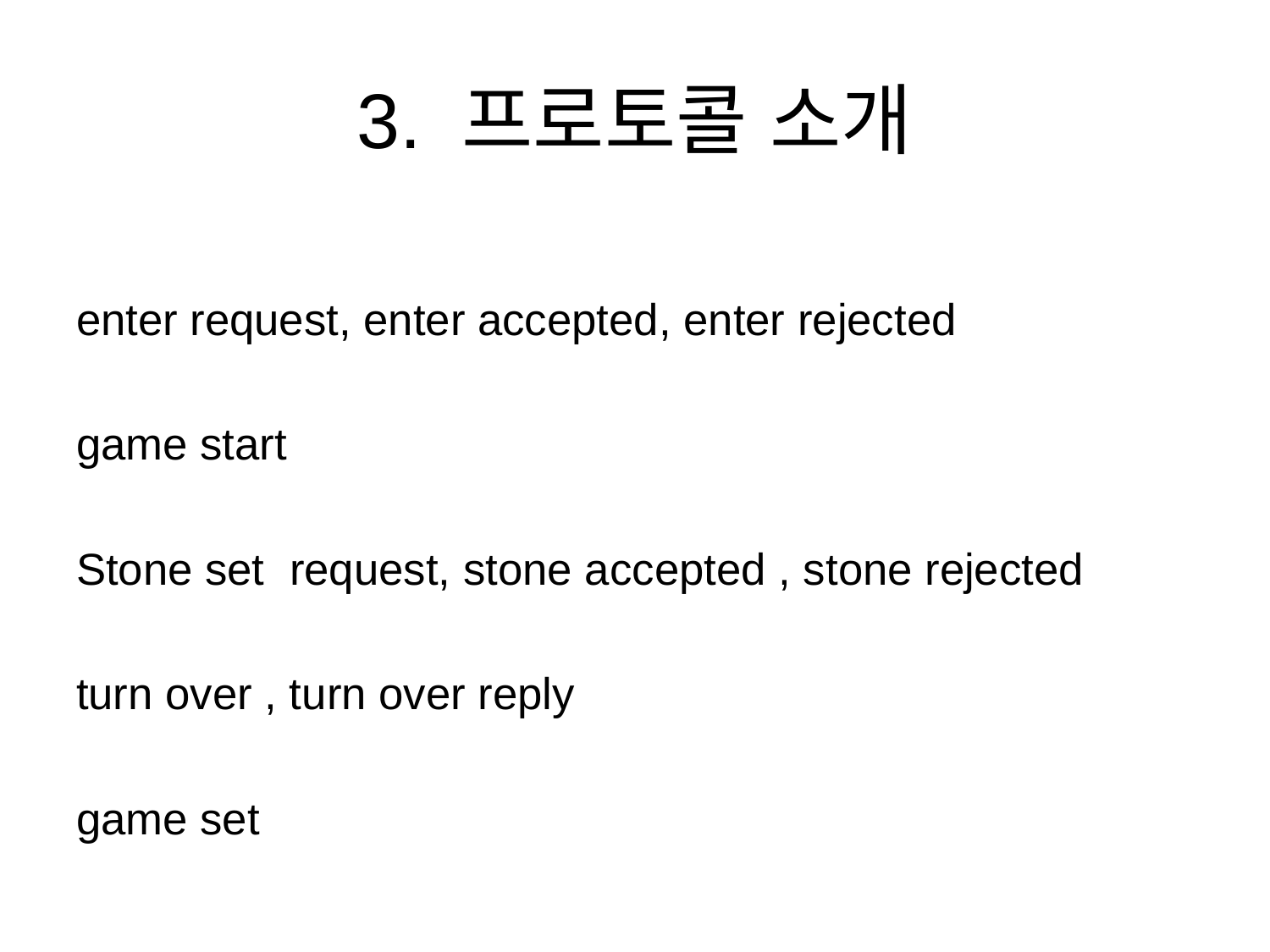

# 3. 프로토콜 소개

enter request, enter accepted, enter rejected

game start

Stone set  request, stone accepted , stone rejected

turn over , turn over reply

game set